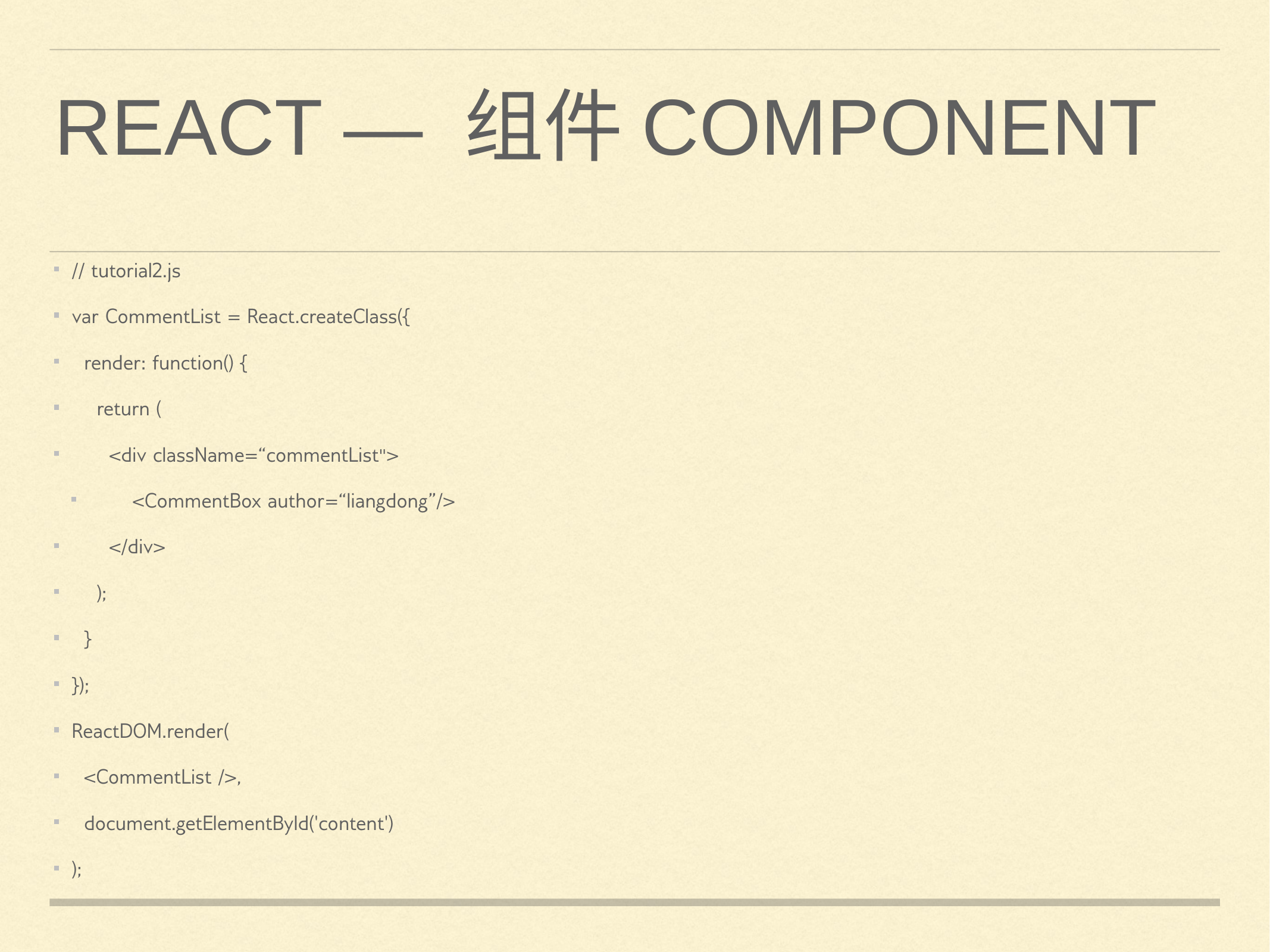

# REACT — 组件component
// tutorial2.js
var CommentList = React.createClass({
  render: function() {
    return (
      <div className=“commentList">
       <CommentBox author=“liangdong”/>
      </div>
    );
  }
});
ReactDOM.render(
  <CommentList />,
  document.getElementById('content')
);